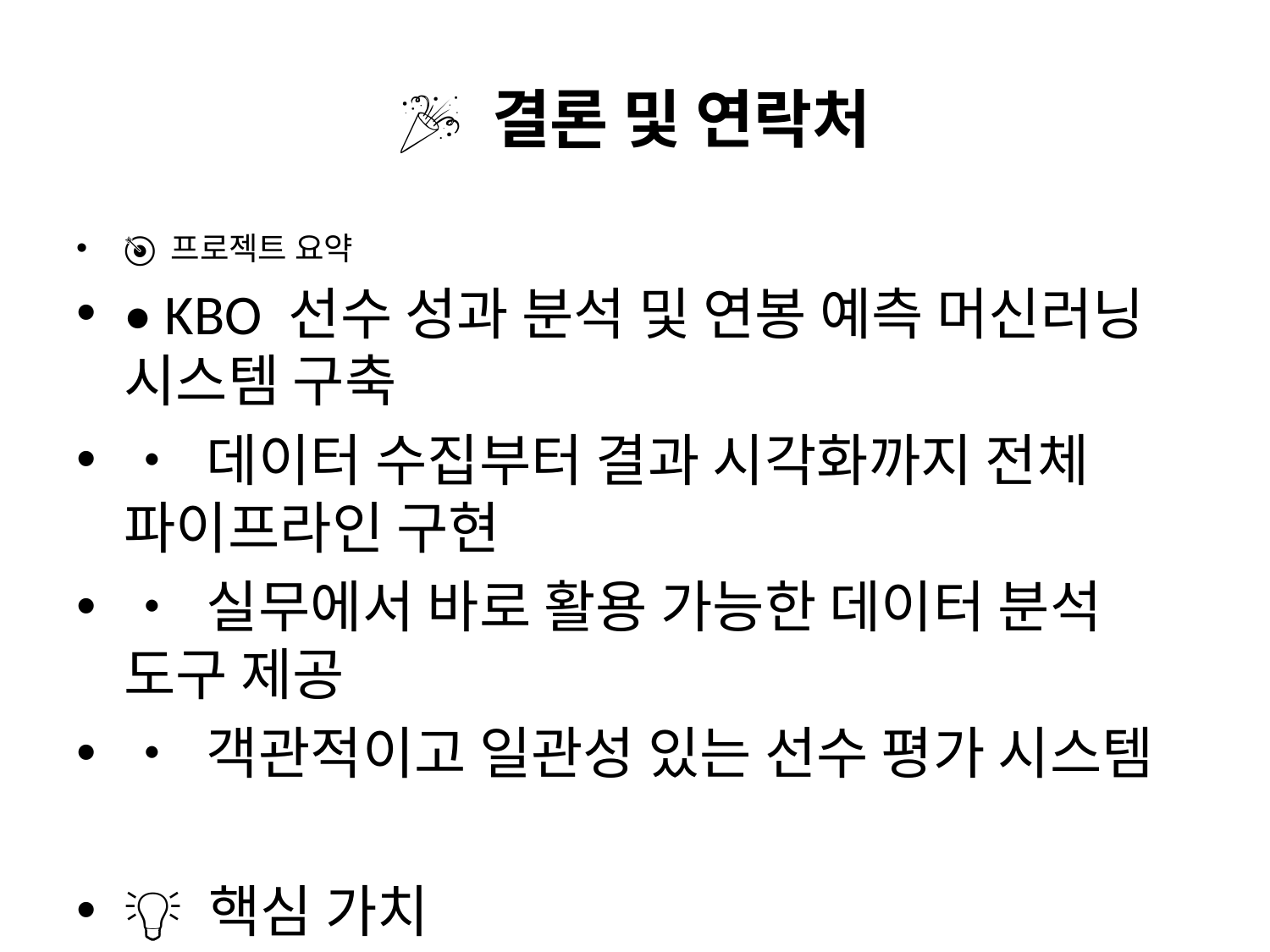

# 🎉 결론 및 연락처
🎯 프로젝트 요약
• KBO 선수 성과 분석 및 연봉 예측 머신러닝 시스템 구축
• 데이터 수집부터 결과 시각화까지 전체 파이프라인 구현
• 실무에서 바로 활용 가능한 데이터 분석 도구 제공
• 객관적이고 일관성 있는 선수 평가 시스템

💡 핵심 가치
• 실무 데이터 활용을 통한 현실적인 문제 해결
• 체계적인 분석 과정을 통한 신뢰성 확보
• 다양한 머신러닝 기법을 통한 정확한 예측
• 비즈니스 인사이트 도출을 통한 실용성 확보

📞 연락처
• 작성자: 심기열
• 이메일: [이메일 주소]
• GitHub: [GitHub 주소]
• LinkedIn: [LinkedIn 주소]

🚀 감사합니다!